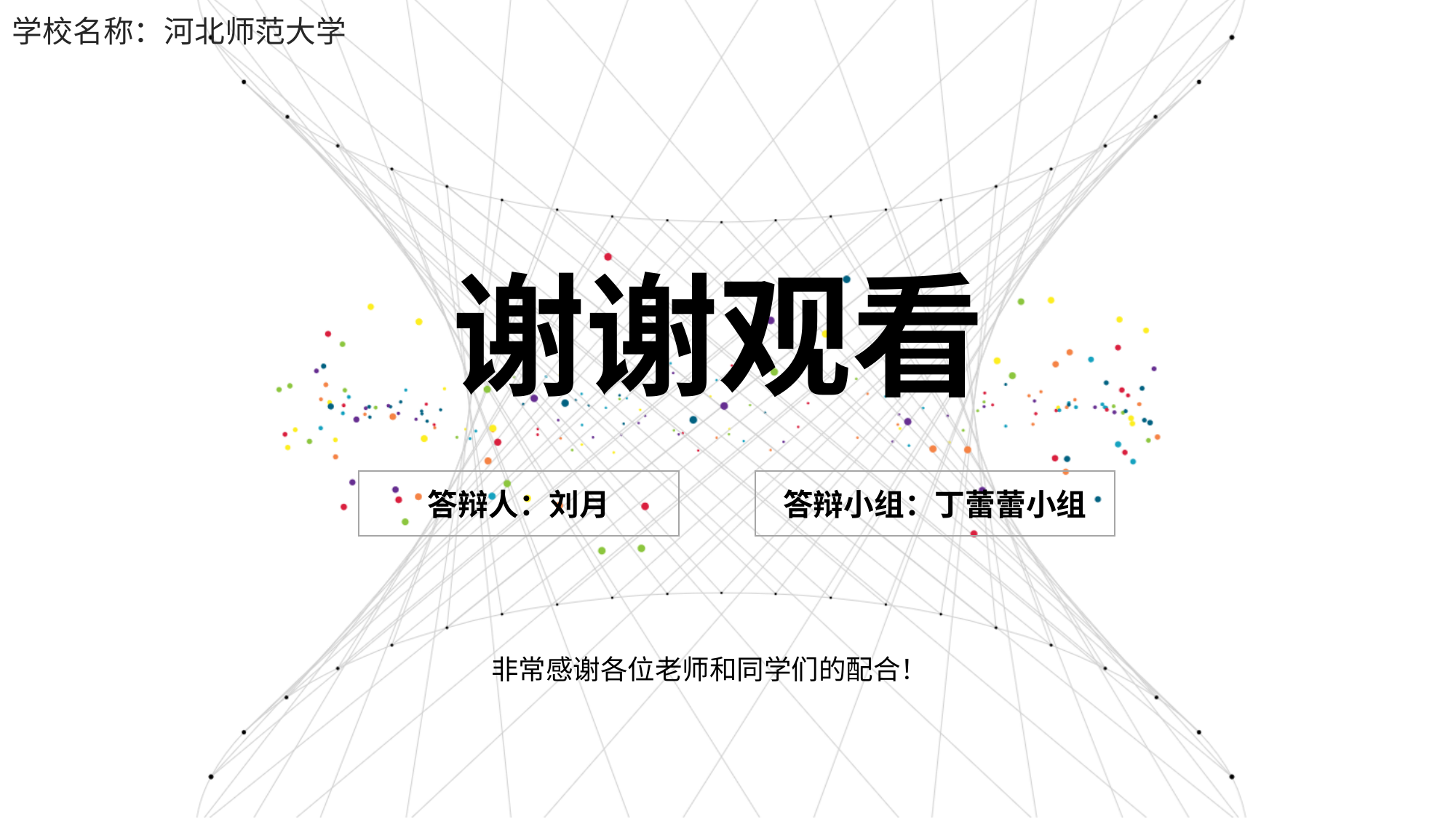

学校名称：河北师范大学
谢谢观看
答辩人：刘月
答辩小组：丁蕾蕾小组
非常感谢各位老师和同学们的配合！